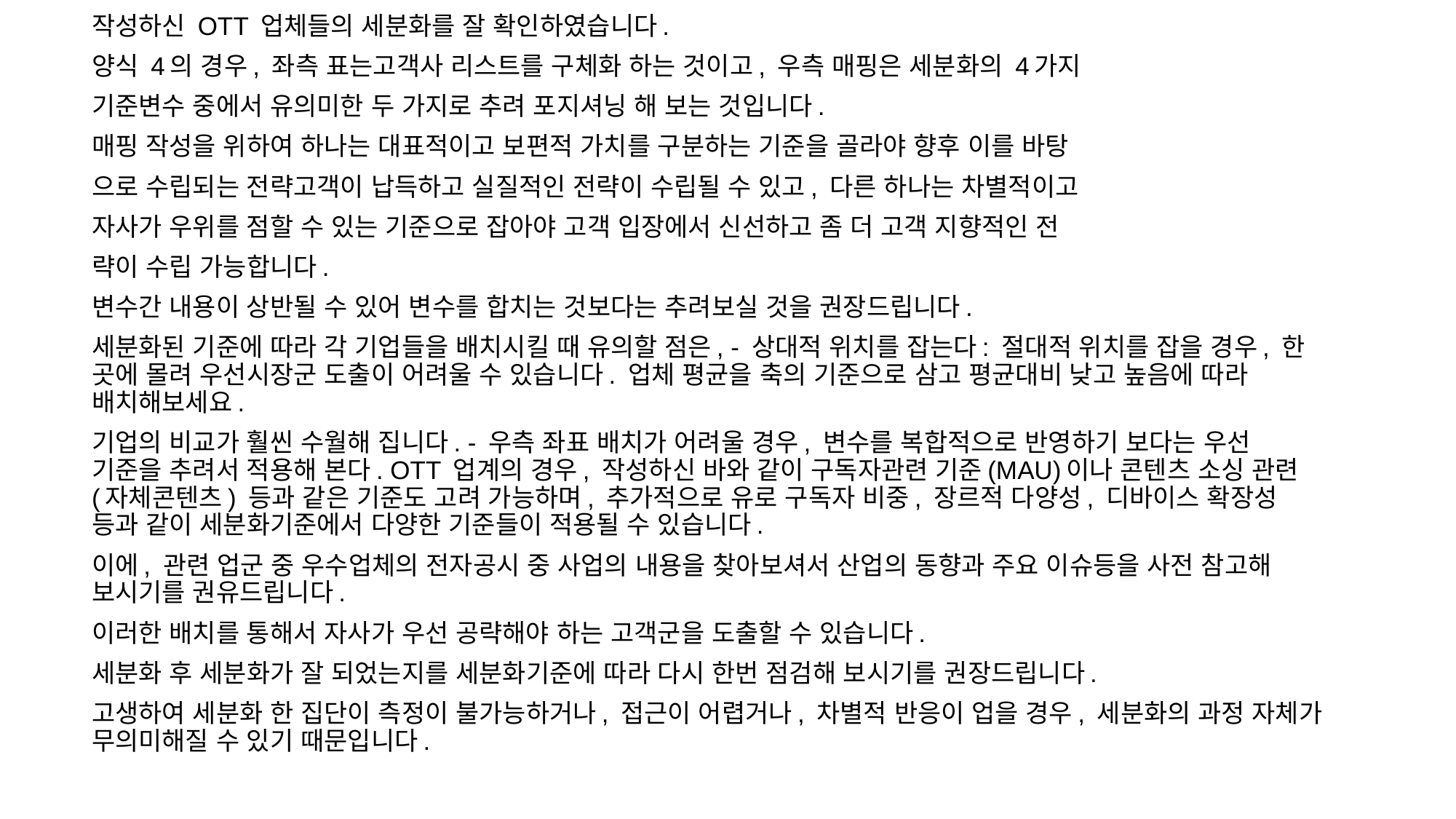

작성하신 OTT 업체들의 세분화를 잘 확인하였습니다.
양식 4의 경우, 좌측 표는고객사 리스트를 구체화 하는 것이고, 우측 매핑은 세분화의 4가지
기준변수 중에서 유의미한 두 가지로 추려 포지셔닝 해 보는 것입니다.
매핑 작성을 위하여 하나는 대표적이고 보편적 가치를 구분하는 기준을 골라야 향후 이를 바탕
으로 수립되는 전략고객이 납득하고 실질적인 전략이 수립될 수 있고, 다른 하나는 차별적이고
자사가 우위를 점할 수 있는 기준으로 잡아야 고객 입장에서 신선하고 좀 더 고객 지향적인 전
략이 수립 가능합니다.
변수간 내용이 상반될 수 있어 변수를 합치는 것보다는 추려보실 것을 권장드립니다.
세분화된 기준에 따라 각 기업들을 배치시킬 때 유의할 점은, - 상대적 위치를 잡는다: 절대적 위치를 잡을 경우, 한 곳에 몰려 우선시장군 도출이 어려울 수 있습니다. 업체 평균을 축의 기준으로 삼고 평균대비 낮고 높음에 따라 배치해보세요.
기업의 비교가 훨씬 수월해 집니다. - 우측 좌표 배치가 어려울 경우, 변수를 복합적으로 반영하기 보다는 우선 기준을 추려서 적용해 본다. OTT 업계의 경우, 작성하신 바와 같이 구독자관련 기준(MAU)이나 콘텐츠 소싱 관련(자체콘텐츠) 등과 같은 기준도 고려 가능하며, 추가적으로 유로 구독자 비중, 장르적 다양성, 디바이스 확장성 등과 같이 세분화기준에서 다양한 기준들이 적용될 수 있습니다.
이에, 관련 업군 중 우수업체의 전자공시 중 사업의 내용을 찾아보셔서 산업의 동향과 주요 이슈등을 사전 참고해 보시기를 권유드립니다.
이러한 배치를 통해서 자사가 우선 공략해야 하는 고객군을 도출할 수 있습니다.
세분화 후 세분화가 잘 되었는지를 세분화기준에 따라 다시 한번 점검해 보시기를 권장드립니다.
고생하여 세분화 한 집단이 측정이 불가능하거나, 접근이 어렵거나, 차별적 반응이 업을 경우, 세분화의 과정 자체가 무의미해질 수 있기 때문입니다.